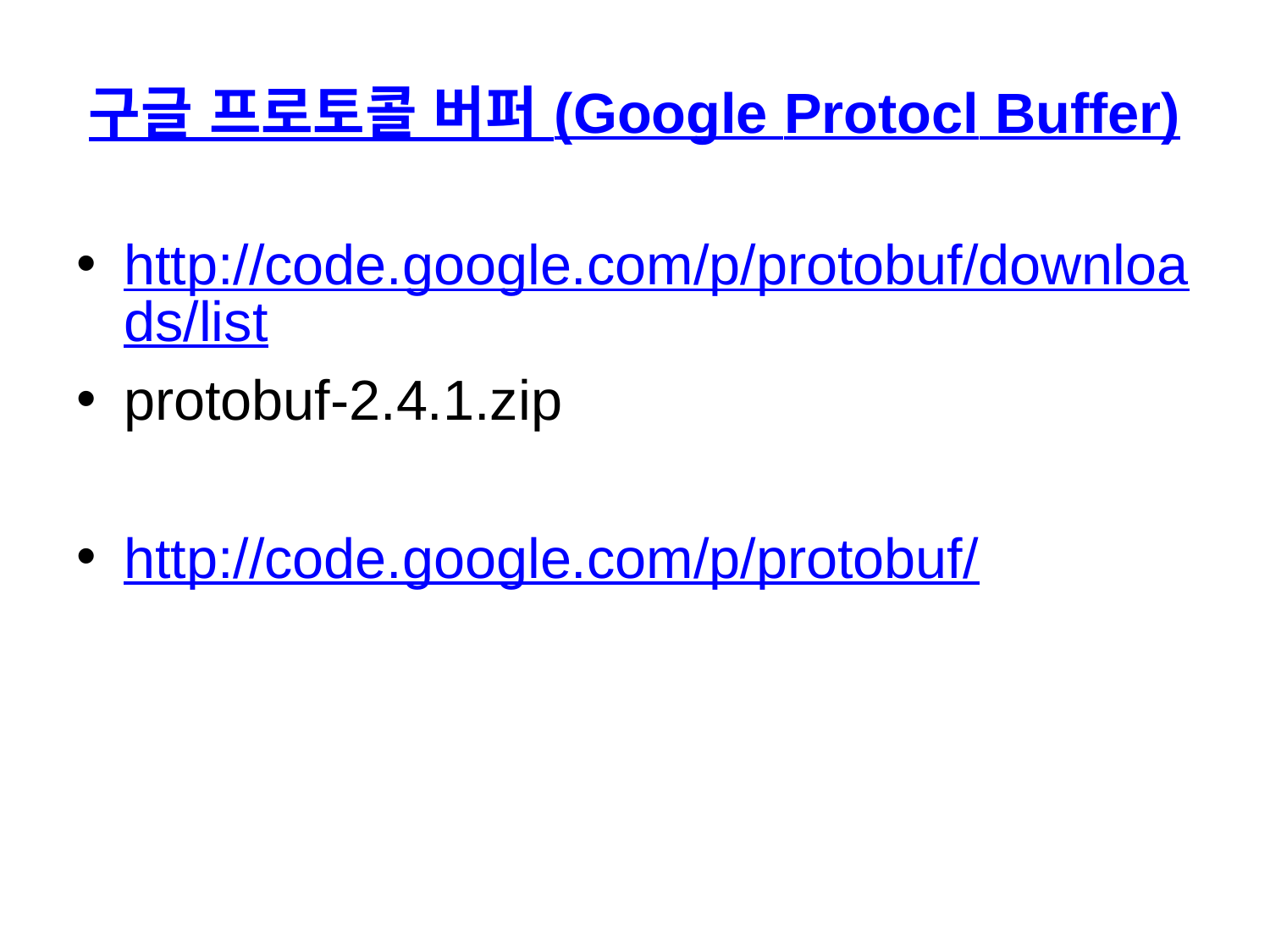

# 구글 프로토콜 버퍼 (Google Protocl Buffer)
http://code.google.com/p/protobuf/downloads/list
protobuf-2.4.1.zip

http://code.google.com/p/protobuf/